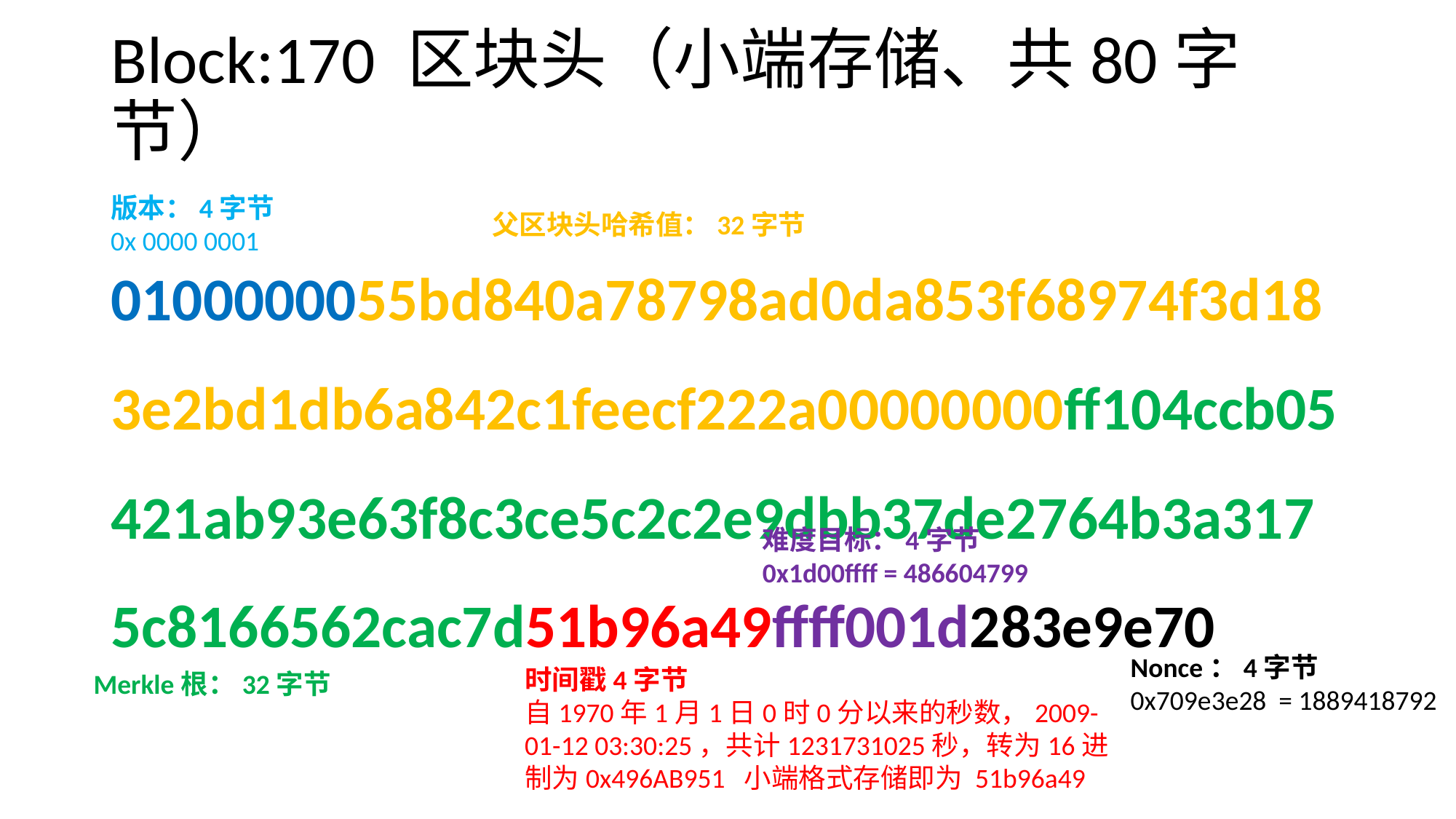

# Block:170 区块头（小端存储、共80字节）
版本：4字节
0x 0000 0001
父区块头哈希值：32字节
0100000055bd840a78798ad0da853f68974f3d183e2bd1db6a842c1feecf222a00000000ff104ccb05421ab93e63f8c3ce5c2c2e9dbb37de2764b3a3175c8166562cac7d51b96a49ffff001d283e9e70
难度目标：4字节
0x1d00ffff = 486604799
Nonce：4字节
0x709e3e28  = 1889418792
时间戳4字节
自1970年1月1日0时0分以来的秒数，2009-01-12 03:30:25，共计1231731025秒，转为16进制为0x496AB951  小端格式存储即为 51b96a49
Merkle根：32字节